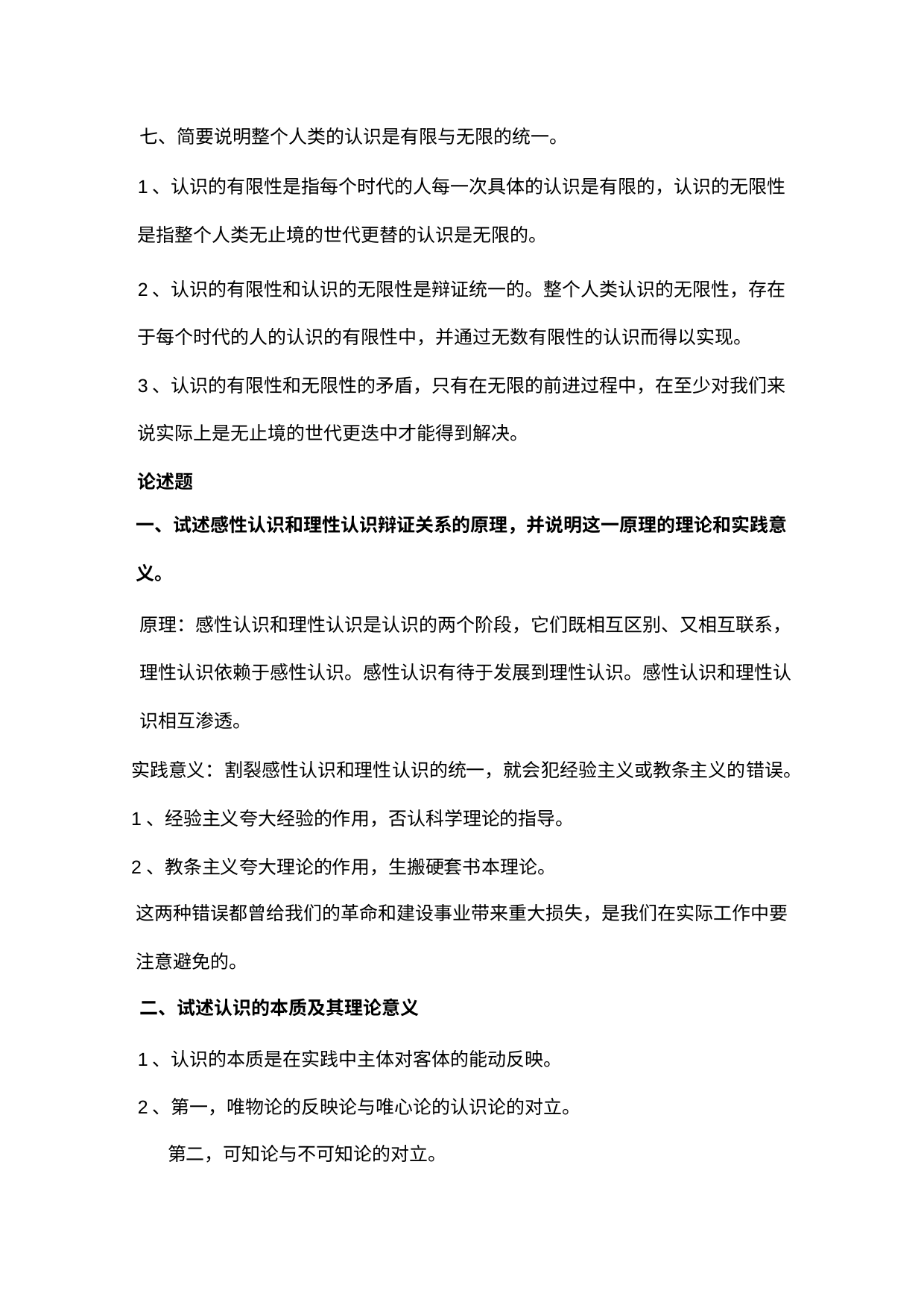

七、简要说明整个人类的认识是有限与无限的统一。
1、认识的有限性是指每个时代的人每一次具体的认识是有限的，认识的无限性

是指整个人类无止境的世代更替的认识是无限的。
2、认识的有限性和认识的无限性是辩证统一的。整个人类认识的无限性，存在

于每个时代的人的认识的有限性中，并通过无数有限性的认识而得以实现。

3、认识的有限性和无限性的矛盾，只有在无限的前进过程中，在至少对我们来

说实际上是无止境的世代更迭中才能得到解决。

论述题
一、试述感性认识和理性认识辩证关系的原理，并说明这一原理的理论和实践意

义。
原理：感性认识和理性认识是认识的两个阶段，它们既相互区别、又相互联系，

理性认识依赖于感性认识。感性认识有待于发展到理性认识。感性认识和理性认

识相互渗透。
实践意义：割裂感性认识和理性认识的统一，就会犯经验主义或教条主义的错误。

1、经验主义夸大经验的作用，否认科学理论的指导。

2、教条主义夸大理论的作用，生搬硬套书本理论。
这两种错误都曾给我们的革命和建设事业带来重大损失，是我们在实际工作中要

注意避免的。
二、试述认识的本质及其理论意义
1、认识的本质是在实践中主体对客体的能动反映。

2、第一，唯物论的反映论与唯心论的认识论的对立。
第二，可知论与不可知论的对立。